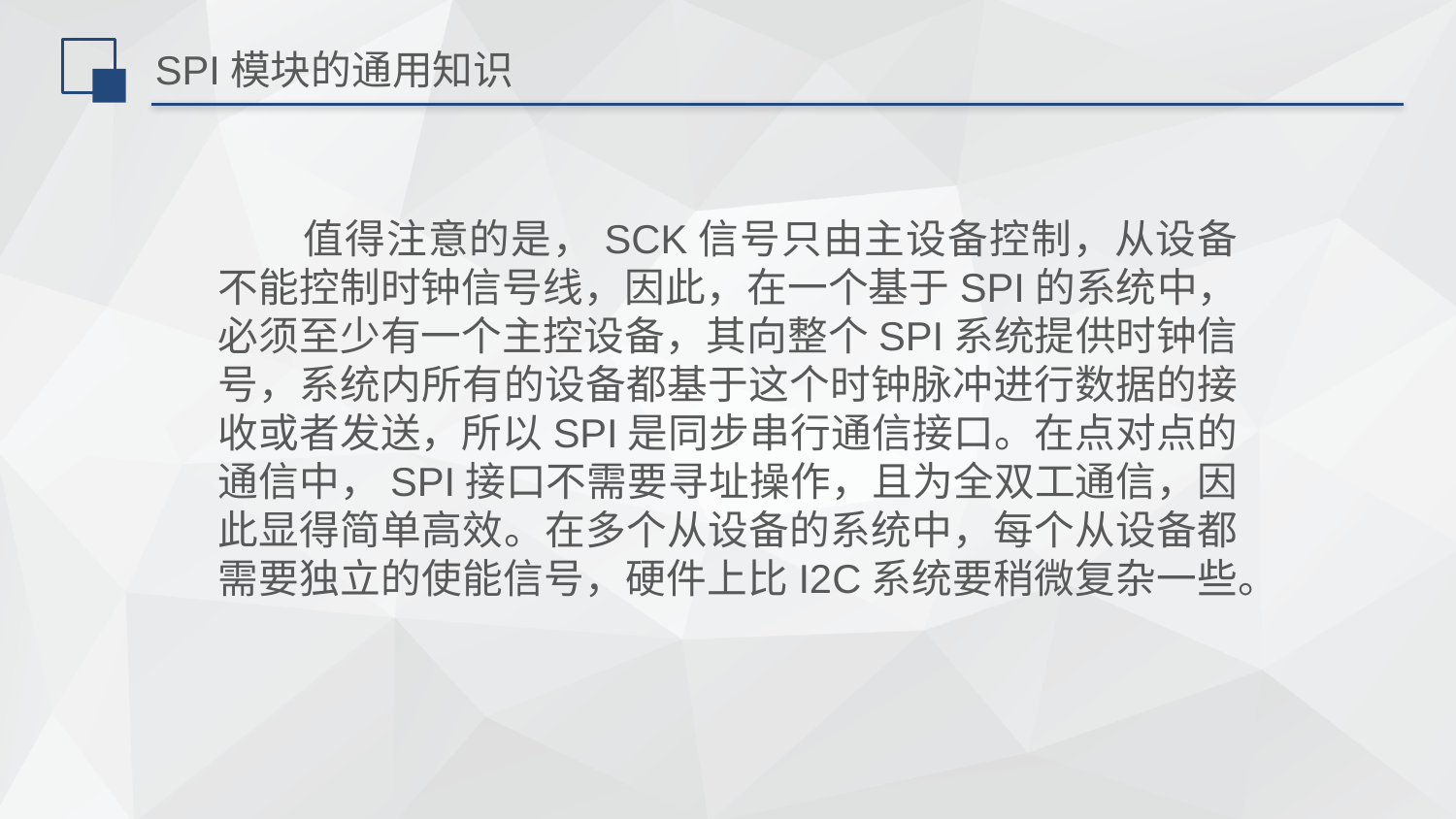

# SPI模块的通用知识
值得注意的是，SCK信号只由主设备控制，从设备不能控制时钟信号线，因此，在一个基于SPI的系统中，必须至少有一个主控设备，其向整个SPI系统提供时钟信号，系统内所有的设备都基于这个时钟脉冲进行数据的接收或者发送，所以SPI是同步串行通信接口。在点对点的通信中，SPI接口不需要寻址操作，且为全双工通信，因此显得简单高效。在多个从设备的系统中，每个从设备都需要独立的使能信号，硬件上比I2C系统要稍微复杂一些。